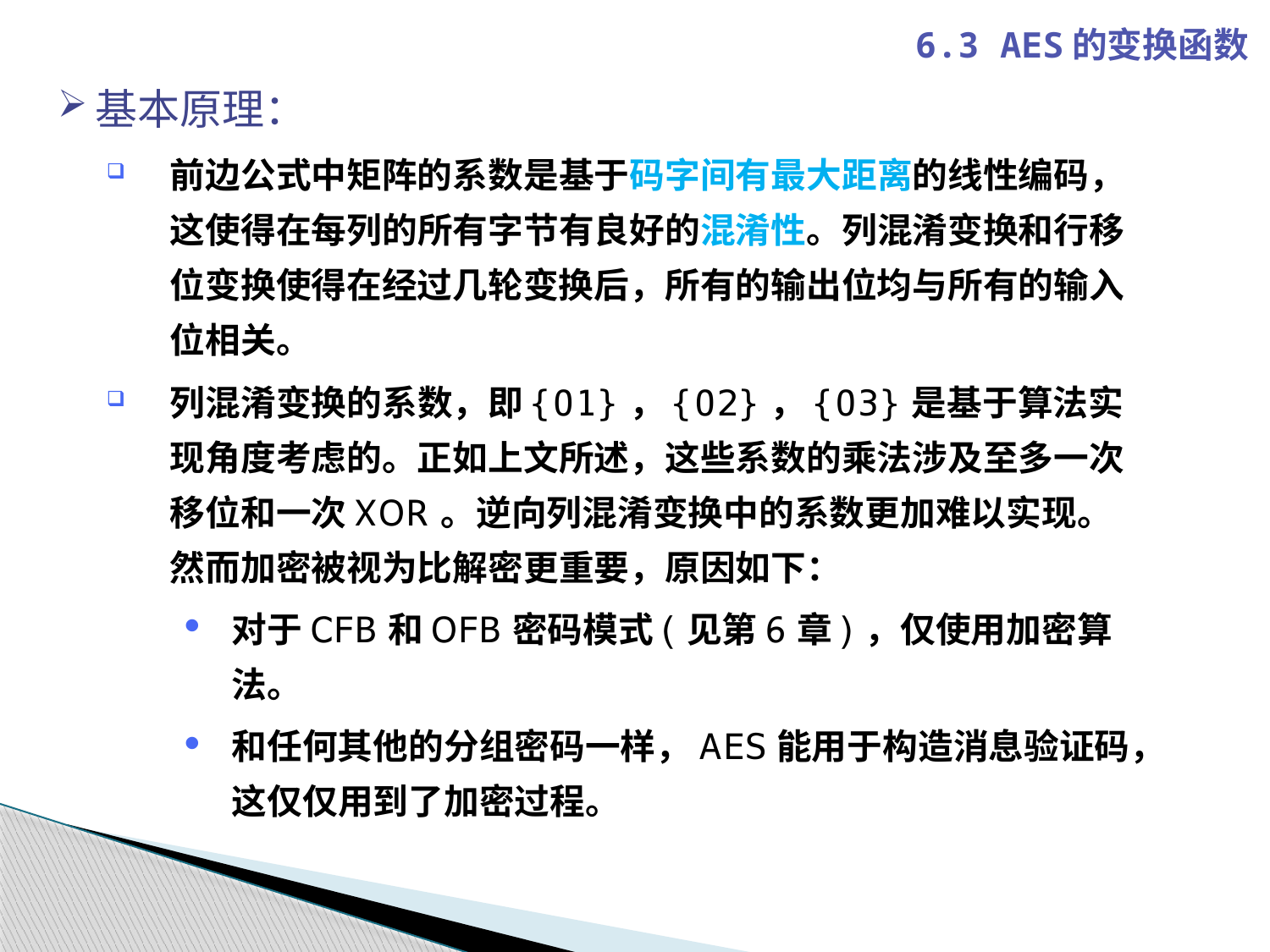

6.3 AES的变换函数
基本原理：
前边公式中矩阵的系数是基于码字间有最大距离的线性编码，这使得在每列的所有字节有良好的混淆性。列混淆变换和行移位变换使得在经过几轮变换后，所有的输出位均与所有的输入位相关。
列混淆变换的系数，即{01}，{02}，{03}是基于算法实现角度考虑的。正如上文所述，这些系数的乘法涉及至多一次移位和一次XOR。逆向列混淆变换中的系数更加难以实现。然而加密被视为比解密更重要，原因如下：
对于CFB和OFB密码模式(见第6章)，仅使用加密算法。
和任何其他的分组密码一样，AES能用于构造消息验证码，这仅仅用到了加密过程。